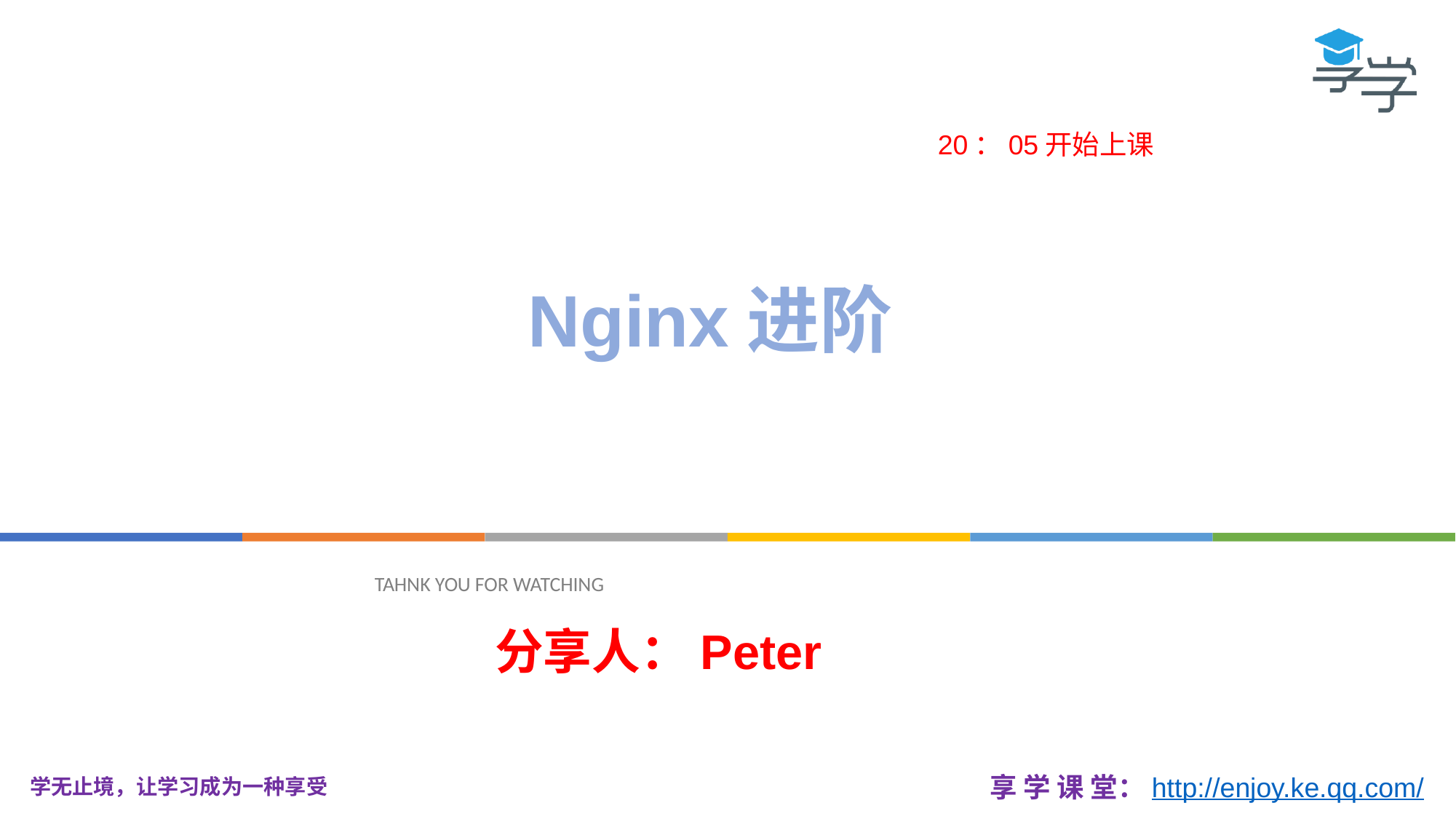

20：05开始上课
Nginx进阶

TAHNK YOU FOR WATCHING
分享人：Peter